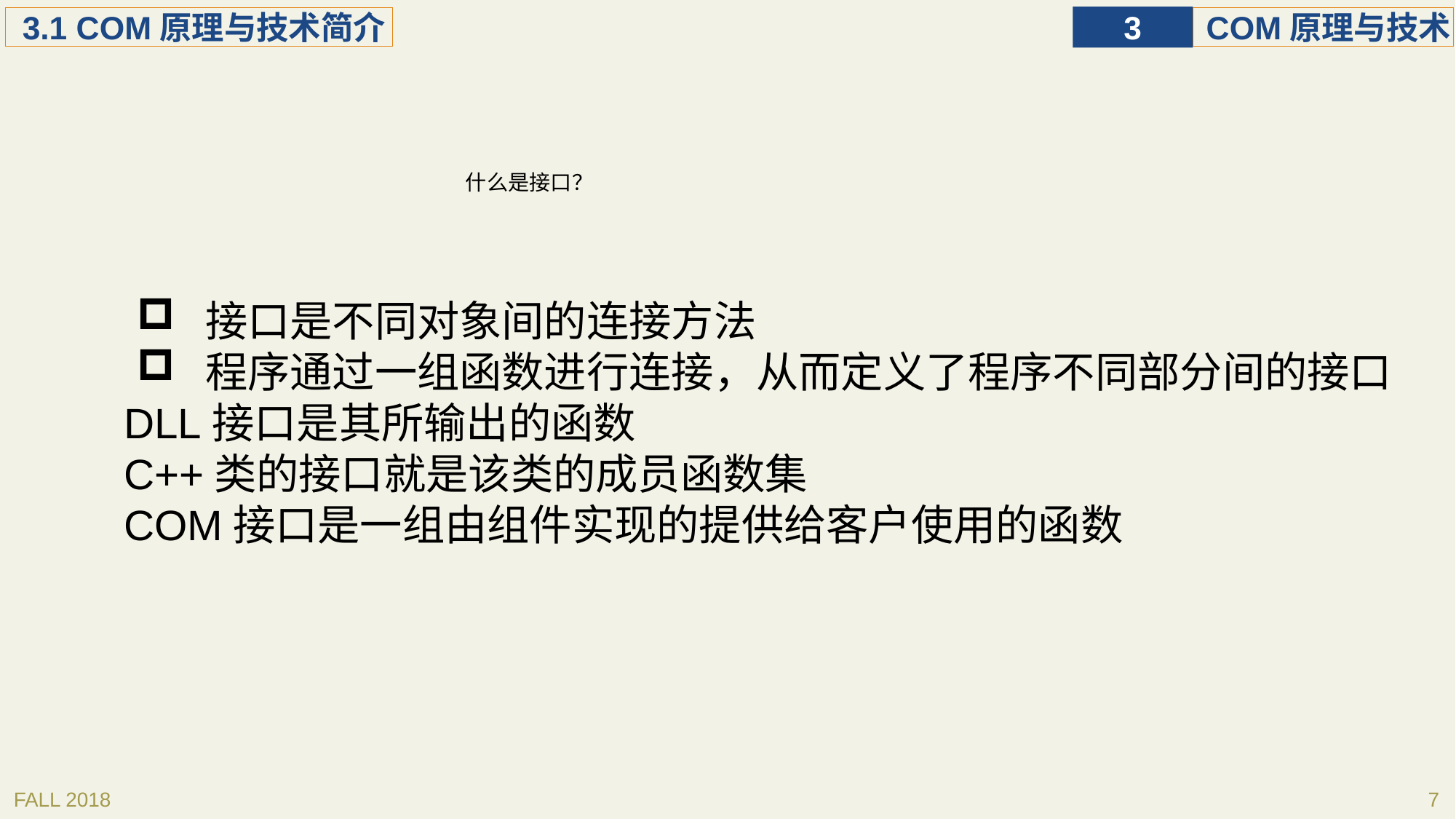

什么是接口？
  接口是不同对象间的连接方法
  程序通过一组函数进行连接，从而定义了程序不同部分间的接口
DLL接口是其所输出的函数
C++类的接口就是该类的成员函数集
COM接口是一组由组件实现的提供给客户使用的函数